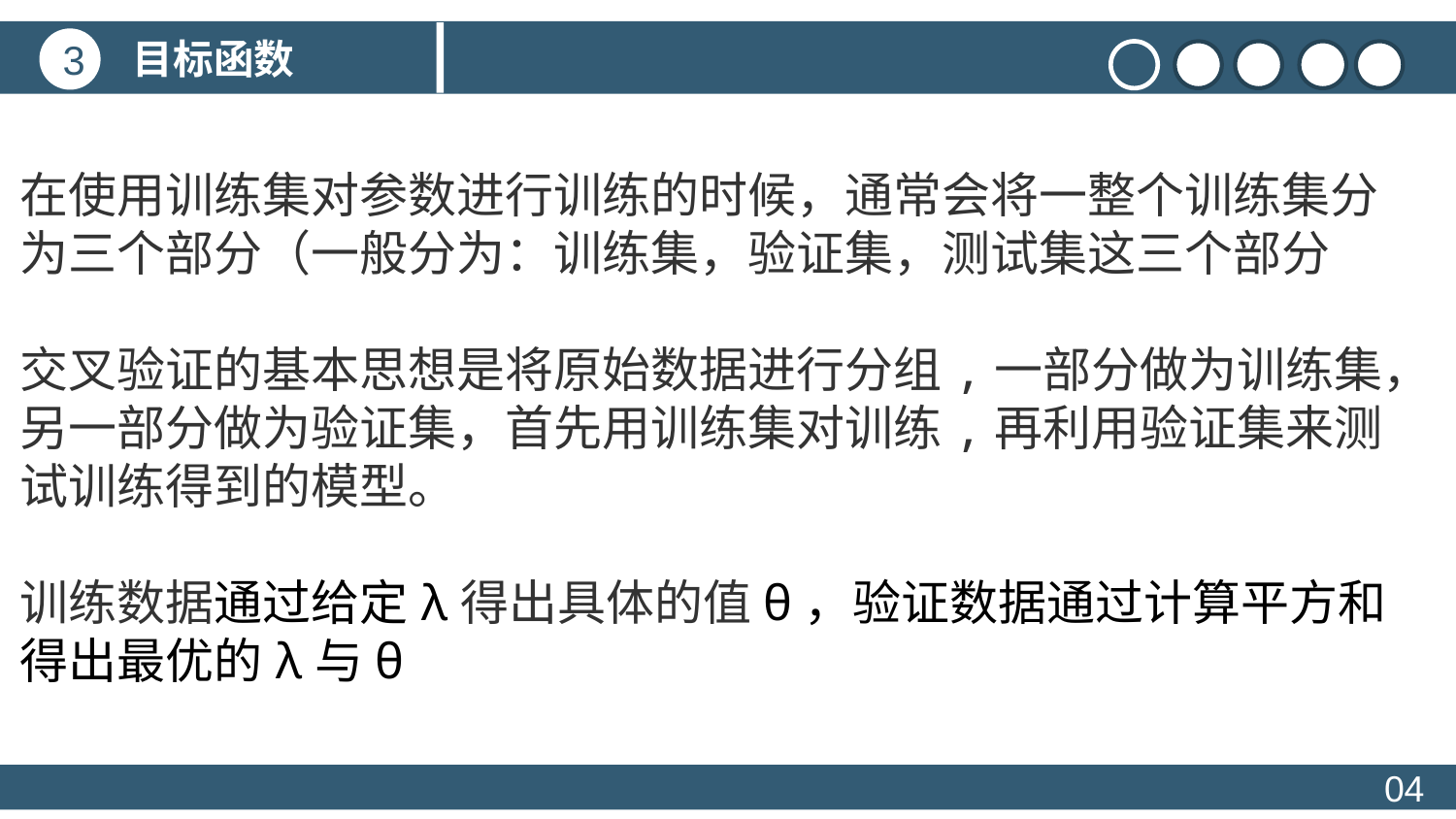

目标函数
3
在使用训练集对参数进行训练的时候，通常会将一整个训练集分为三个部分（一般分为：训练集，验证集，测试集这三个部分

交叉验证的基本思想是将原始数据进行分组,一部分做为训练集，另一部分做为验证集，首先用训练集对训练,再利用验证集来测试训练得到的模型。

训练数据通过给定λ得出具体的值θ，验证数据通过计算平方和得出最优的λ与θ
04